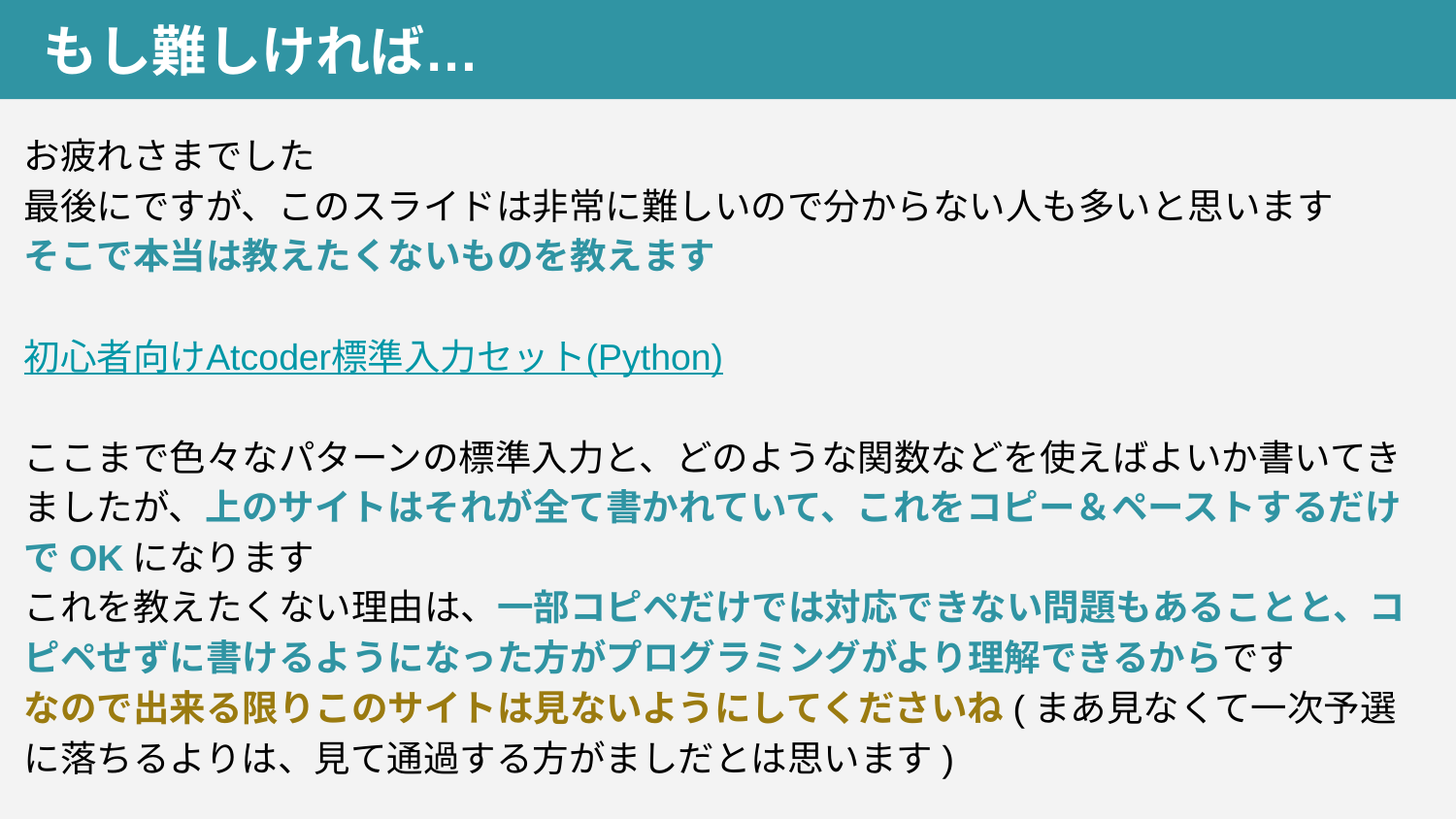

もし難しければ…
お疲れさまでした
最後にですが、このスライドは非常に難しいので分からない人も多いと思います
そこで本当は教えたくないものを教えます

初心者向けAtcoder標準入力セット(Python)

ここまで色々なパターンの標準入力と、どのような関数などを使えばよいか書いてきましたが、上のサイトはそれが全て書かれていて、これをコピー＆ペーストするだけでOKになります
これを教えたくない理由は、一部コピペだけでは対応できない問題もあることと、コピペせずに書けるようになった方がプログラミングがより理解できるからです
なので出来る限りこのサイトは見ないようにしてくださいね(まあ見なくて一次予選に落ちるよりは、見て通過する方がましだとは思います)